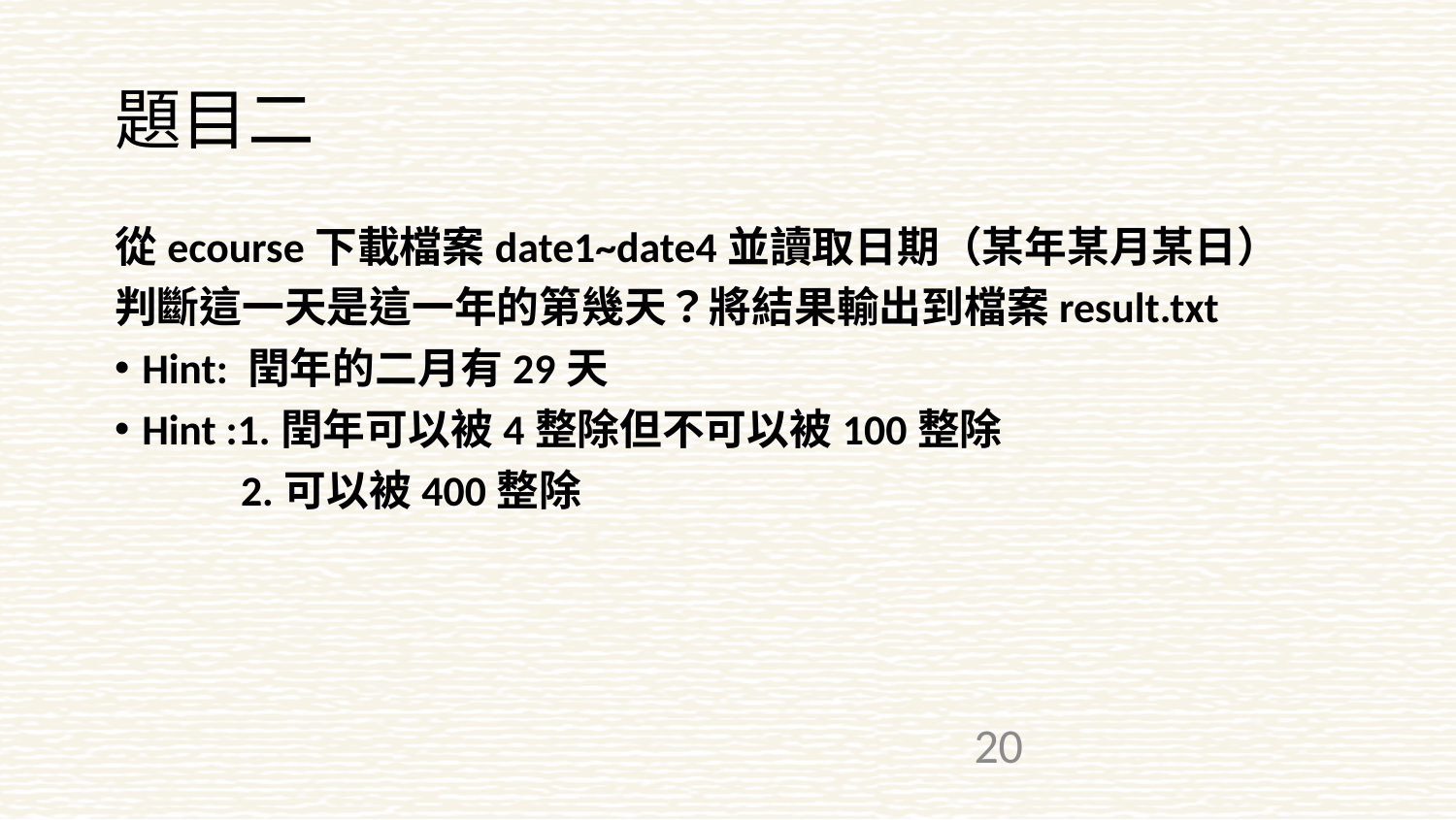

# 題目二
從ecourse下載檔案date1~date4並讀取日期（某年某月某日）
判斷這一天是這一年的第幾天？將結果輸出到檔案result.txt
Hint: 閏年的二月有29天
Hint :1.閏年可以被4整除但不可以被100整除
             2.可以被400整除
20